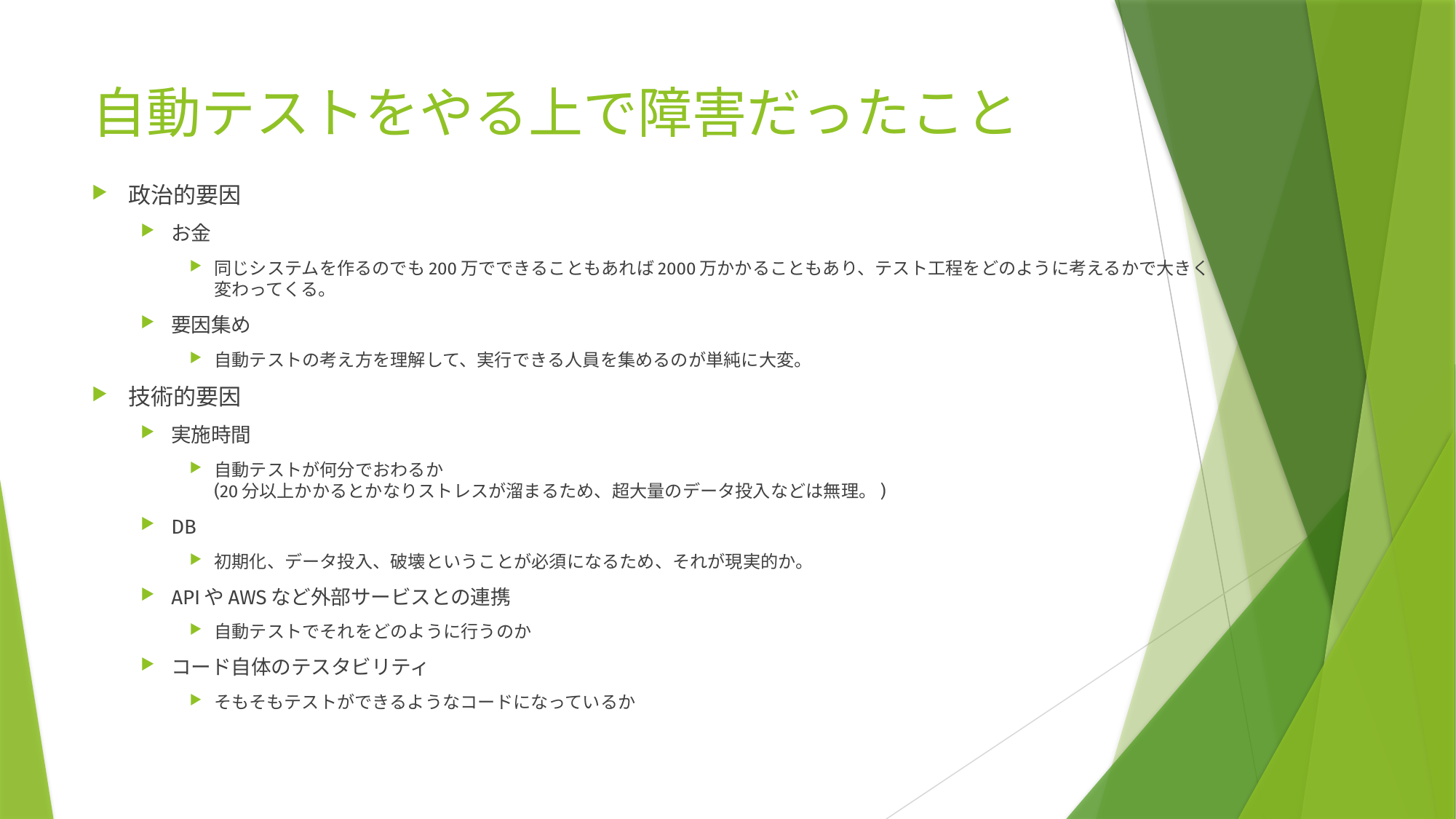

# 自動テストをやる上で障害だったこと
政治的要因
お金
同じシステムを作るのでも200万でできることもあれば2000万かかることもあり、テスト工程をどのように考えるかで大きく変わってくる。
要因集め
自動テストの考え方を理解して、実行できる人員を集めるのが単純に大変。
技術的要因
実施時間
自動テストが何分でおわるか
(20分以上かかるとかなりストレスが溜まるため、超大量のデータ投入などは無理。)
DB
初期化、データ投入、破壊ということが必須になるため、それが現実的か。
APIやAWSなど外部サービスとの連携
自動テストでそれをどのように行うのか
コード自体のテスタビリティ
そもそもテストができるようなコードになっているか